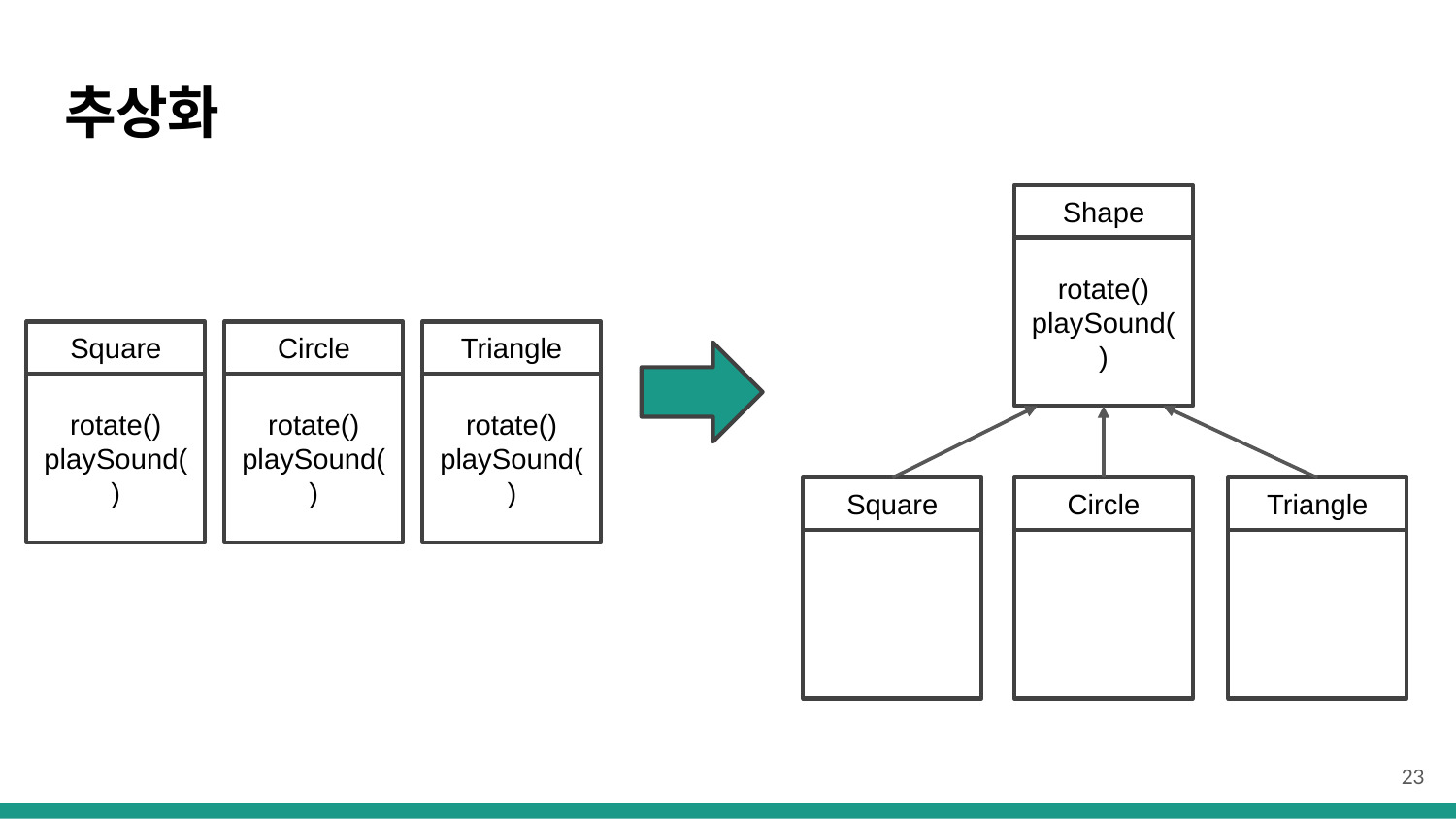

# 추상화
Shape
rotate()
playSound()
Square
rotate()
playSound()
Circle
rotate()
playSound()
Triangle
rotate()
playSound()

Square

Circle

Triangle

23